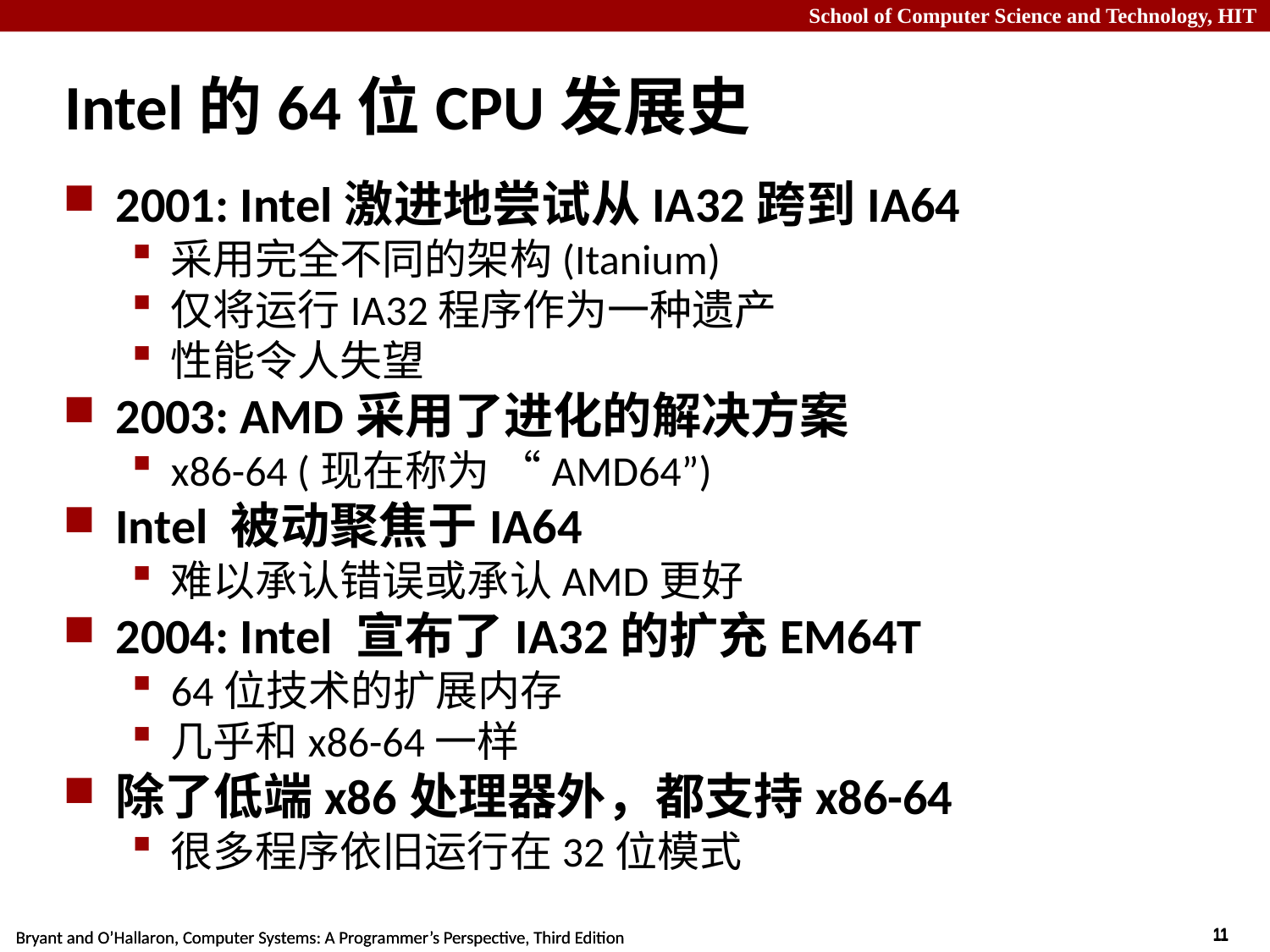

# Intel的64位CPU发展史
2001: Intel激进地尝试从IA32跨到IA64
采用完全不同的架构(Itanium)
仅将运行IA32程序作为一种遗产
性能令人失望
2003: AMD采用了进化的解决方案
x86-64 (现在称为 “AMD64”)
Intel 被动聚焦于IA64
难以承认错误或承认AMD更好
2004: Intel 宣布了IA32的扩充EM64T
64位技术的扩展内存
几乎和x86-64一样
除了低端x86处理器外，都支持x86-64
很多程序依旧运行在32位模式